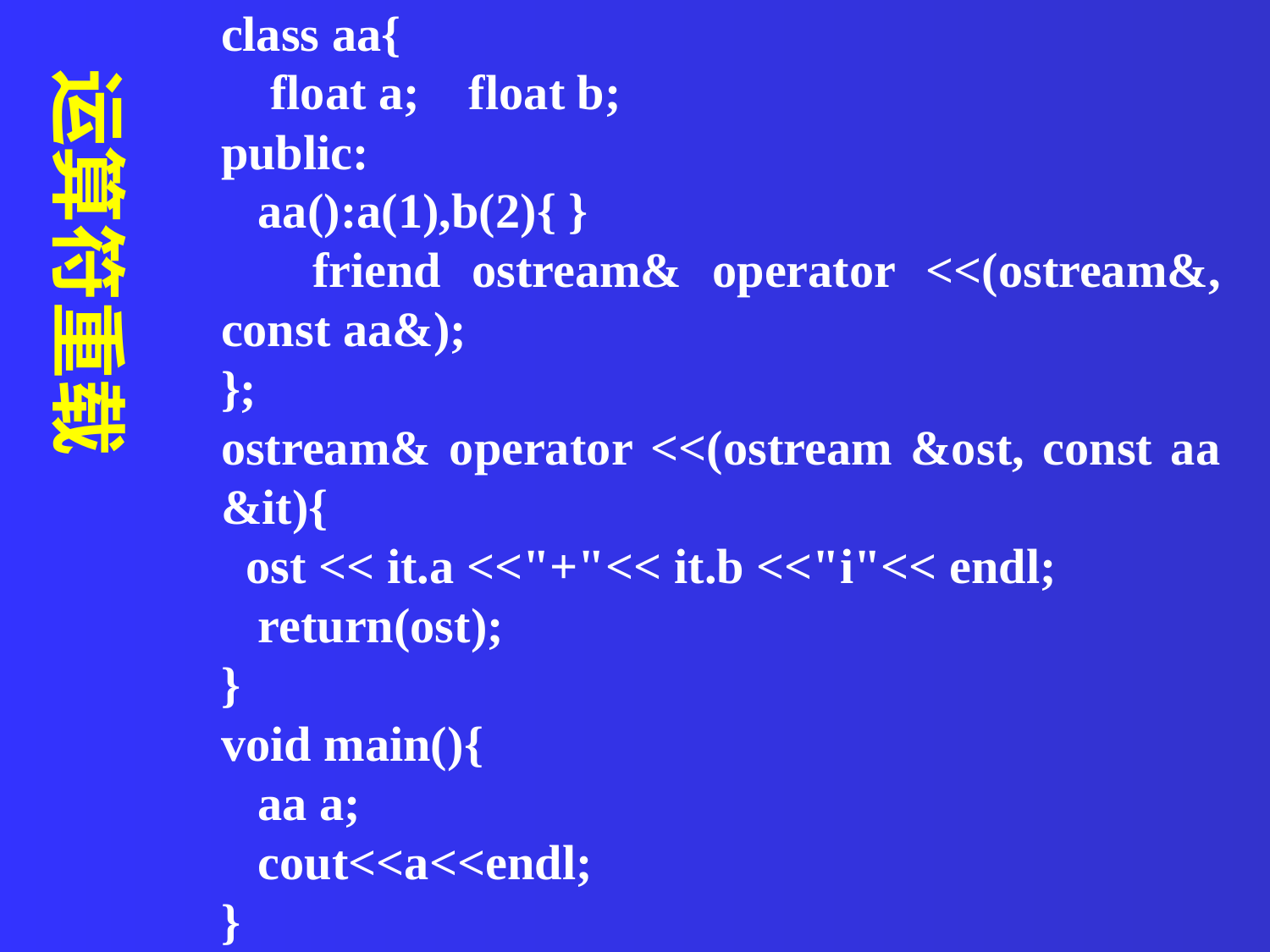

class aa{
    float a;    float b;
public:
   aa():a(1),b(2){ }
   friend ostream& operator <<(ostream&, const aa&);
};
ostream& operator <<(ostream &ost, const aa &it){
  ost << it.a <<"+"<< it.b <<"i"<< endl;
   return(ost);
}
void main(){
   aa a;
   cout<<a<<endl;
}
运算符重载